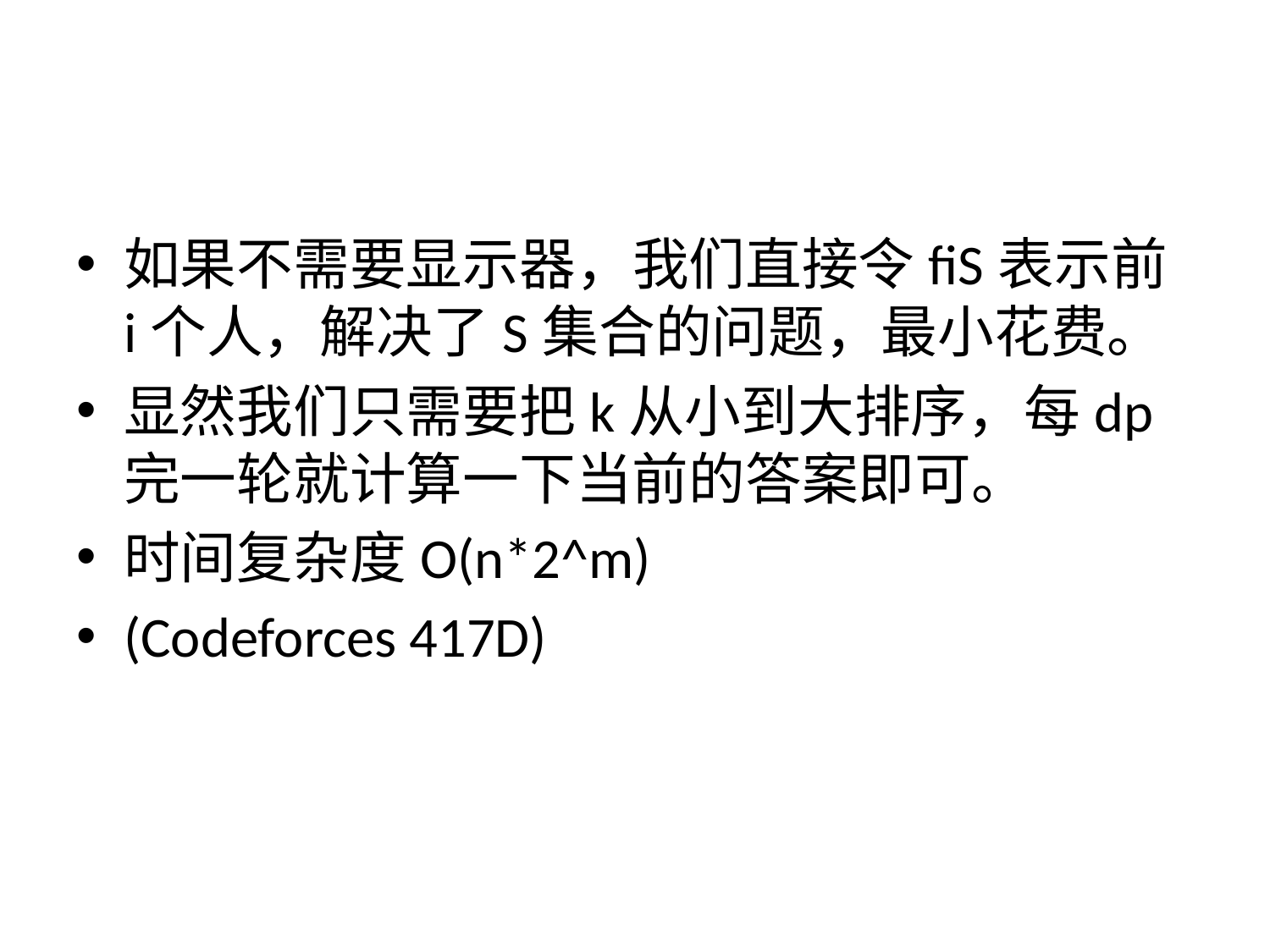

#
如果不需要显示器，我们直接令fiS表示前i个人，解决了S集合的问题，最小花费。
显然我们只需要把k从小到大排序，每dp完一轮就计算一下当前的答案即可。
时间复杂度O(n*2^m)
(Codeforces 417D)